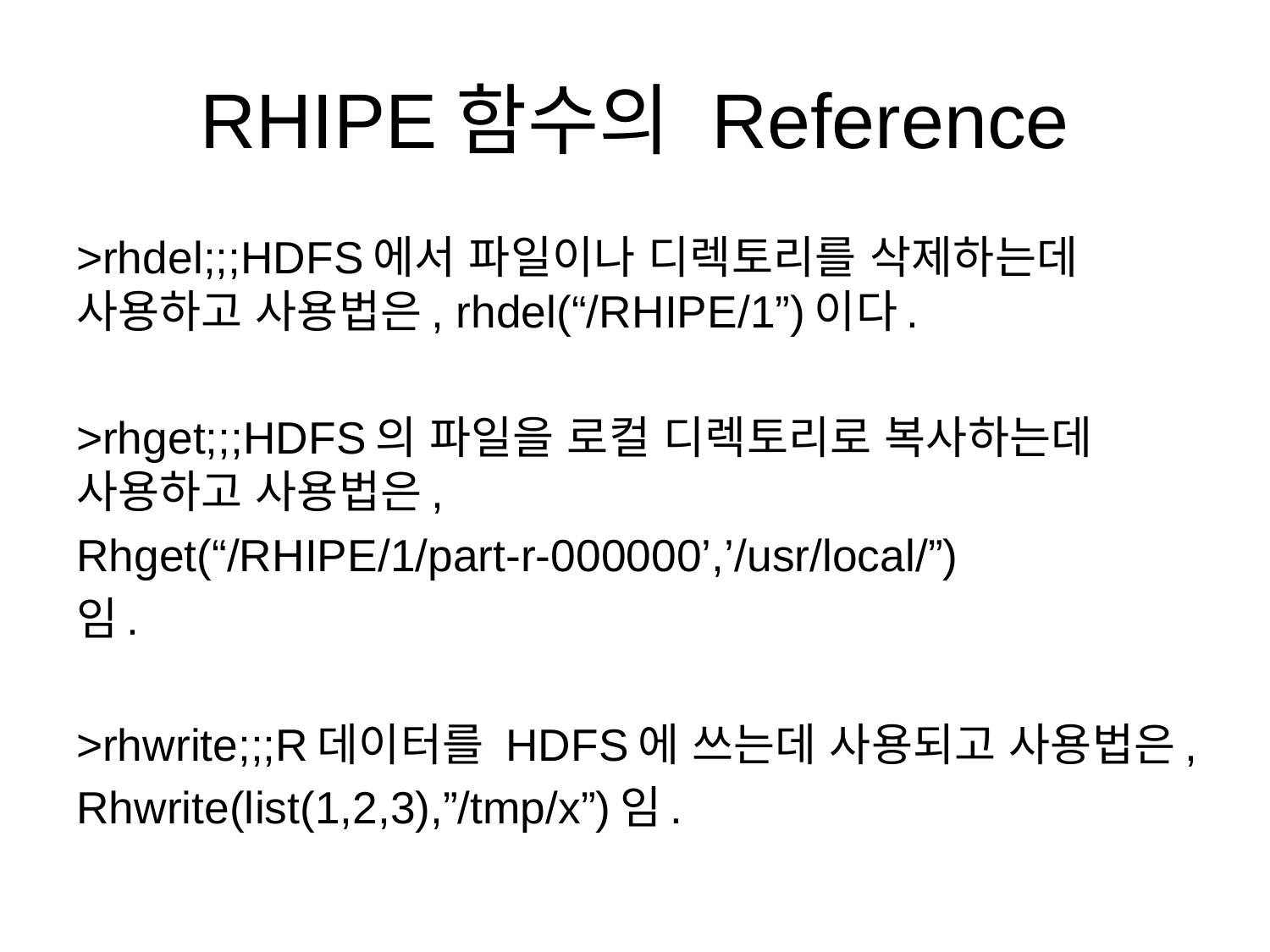

# RHIPE함수의 Reference
>rhdel;;;HDFS에서 파일이나 디렉토리를 삭제하는데 사용하고 사용법은, rhdel(“/RHIPE/1”)이다.

>rhget;;;HDFS의 파일을 로컬 디렉토리로 복사하는데 사용하고 사용법은,
Rhget(“/RHIPE/1/part-r-000000’,’/usr/local/”)
임.

>rhwrite;;;R데이터를 HDFS에 쓰는데 사용되고 사용법은,
Rhwrite(list(1,2,3),”/tmp/x”)임.